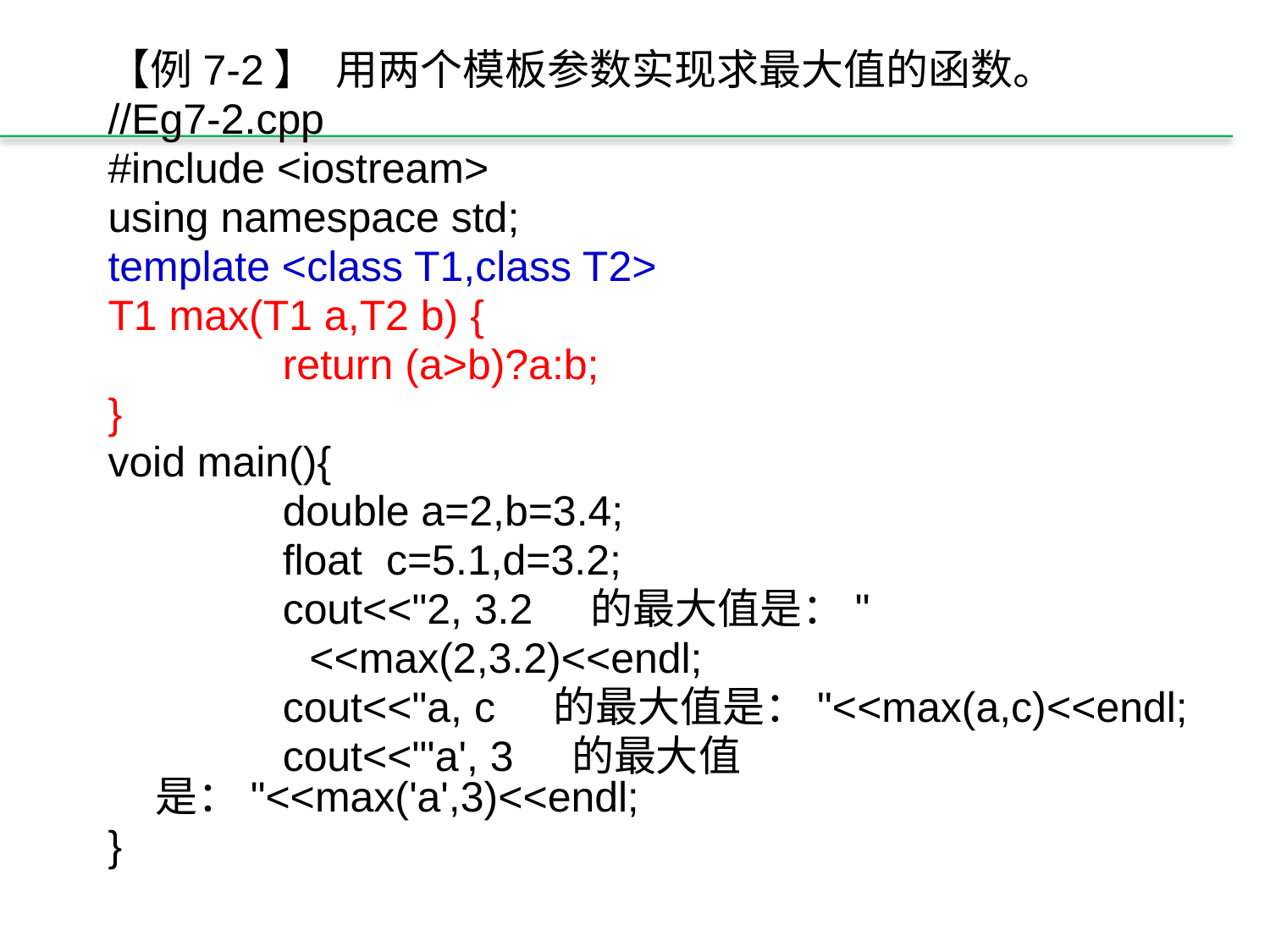

【例7-2】  用两个模板参数实现求最大值的函数。
//Eg7-2.cpp
#include <iostream>
using namespace std;
template <class T1,class T2>
T1 max(T1 a,T2 b) {
		return (a>b)?a:b;
}
void main(){
		double a=2,b=3.4;
		float  c=5.1,d=3.2;
		cout<<"2, 3.2    的最大值是："
                 <<max(2,3.2)<<endl;
		cout<<"a, c    的最大值是："<<max(a,c)<<endl;
		cout<<"'a', 3    的最大值是："<<max('a',3)<<endl;
}